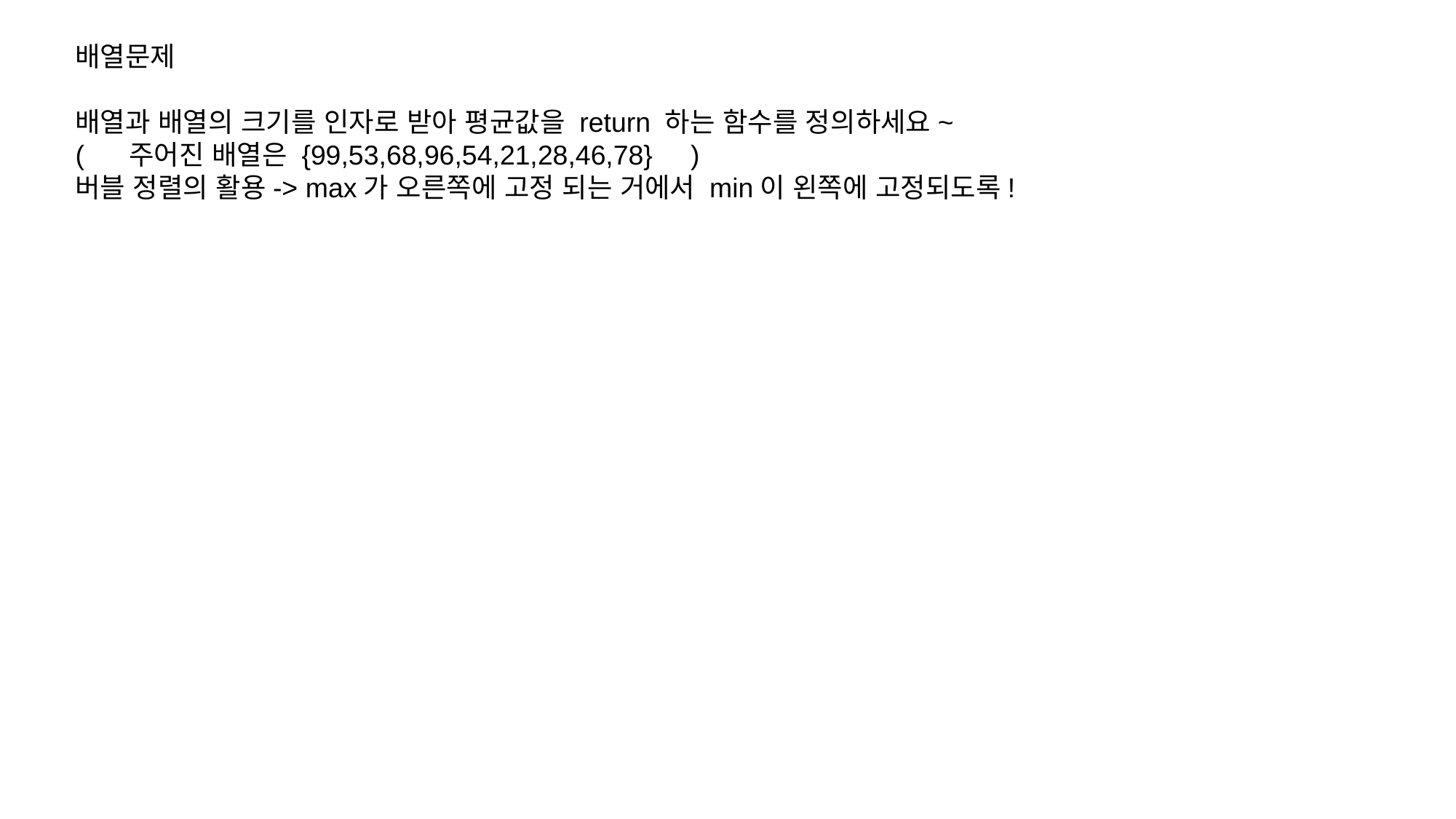

배열문제

배열과 배열의 크기를 인자로 받아 평균값을 return 하는 함수를 정의하세요~
(     주어진 배열은 {99,53,68,96,54,21,28,46,78}     )
버블 정렬의 활용-> max가 오른쪽에 고정 되는 거에서 min이 왼쪽에 고정되도록!